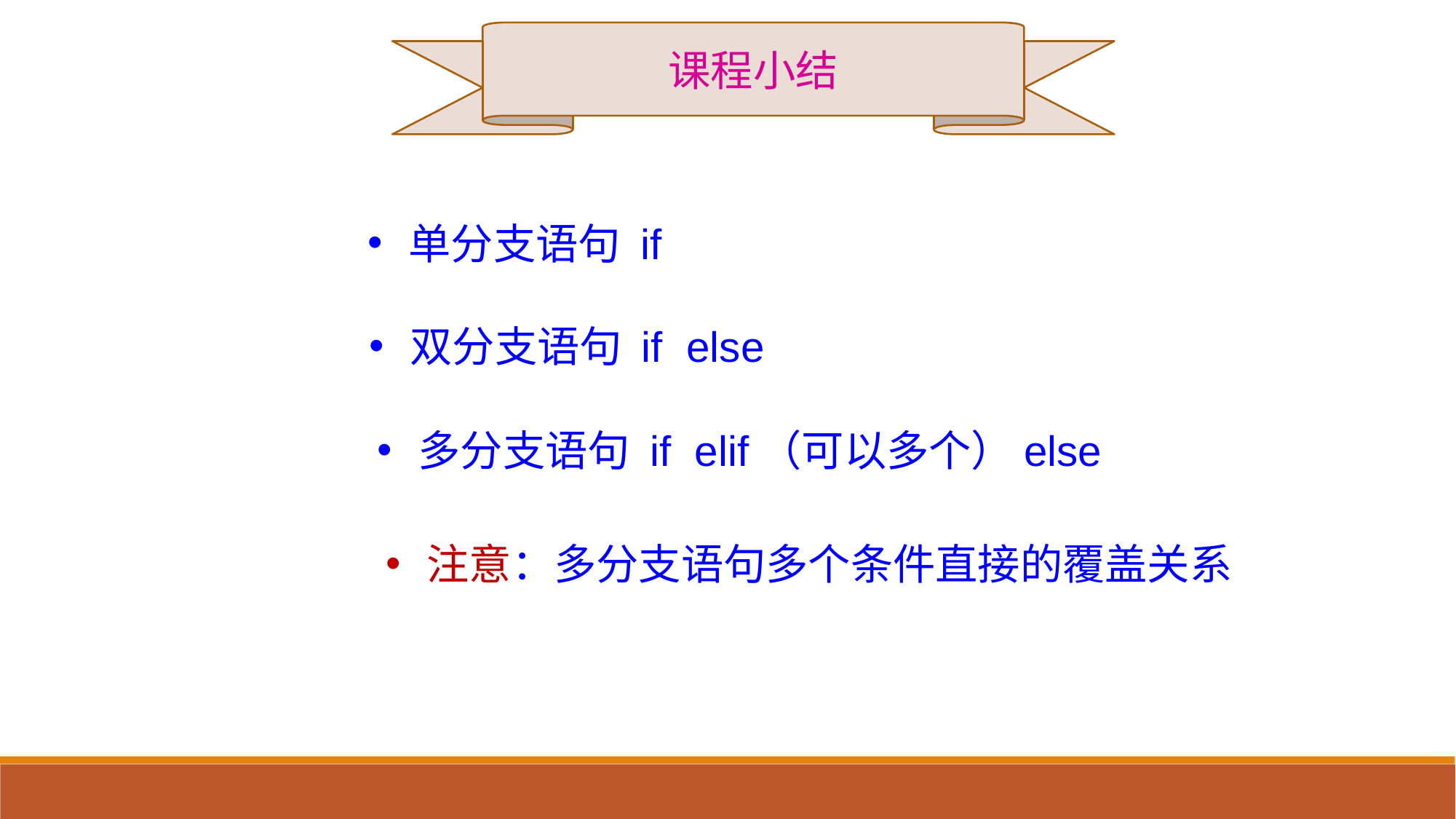

课程小结
单分支语句 if
双分支语句 if  else
多分支语句 if  elif（可以多个）else
注意：多分支语句多个条件直接的覆盖关系